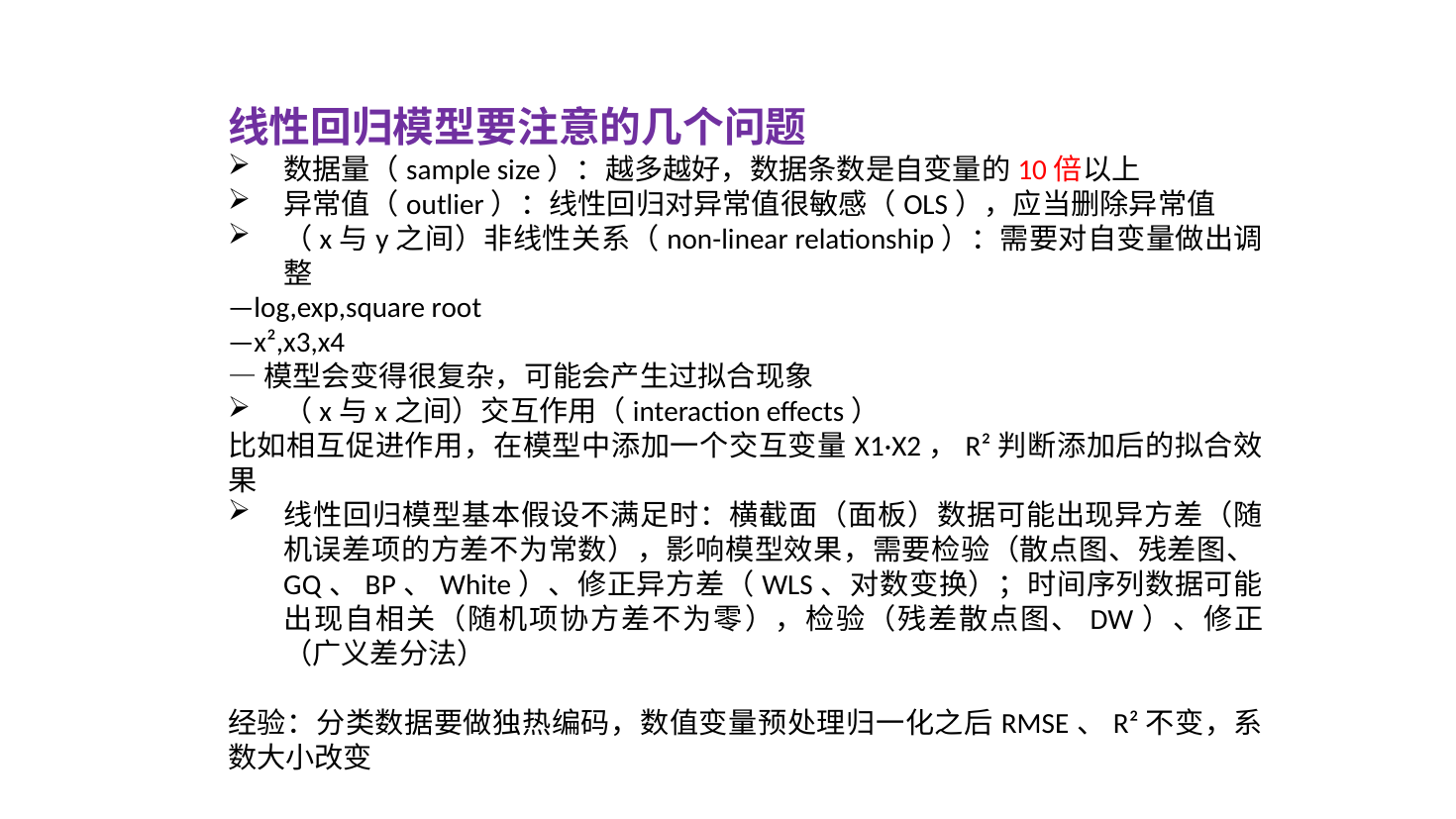

线性回归模型要注意的几个问题
数据量（sample size）：越多越好，数据条数是自变量的10倍以上
异常值（outlier）：线性回归对异常值很敏感（OLS），应当删除异常值
（x与y之间）非线性关系（non-linear relationship）：需要对自变量做出调整
—log,exp,square root
—x²,x3,x4
—模型会变得很复杂，可能会产生过拟合现象
（x与x之间）交互作用（interaction effects）
比如相互促进作用，在模型中添加一个交互变量X1·X2，R²判断添加后的拟合效果
线性回归模型基本假设不满足时：横截面（面板）数据可能出现异方差（随机误差项的方差不为常数），影响模型效果，需要检验（散点图、残差图、GQ、BP、White）、修正异方差（WLS、对数变换）；时间序列数据可能出现自相关（随机项协方差不为零），检验（残差散点图、DW）、修正（广义差分法）

经验：分类数据要做独热编码，数值变量预处理归一化之后RMSE、R²不变，系数大小改变